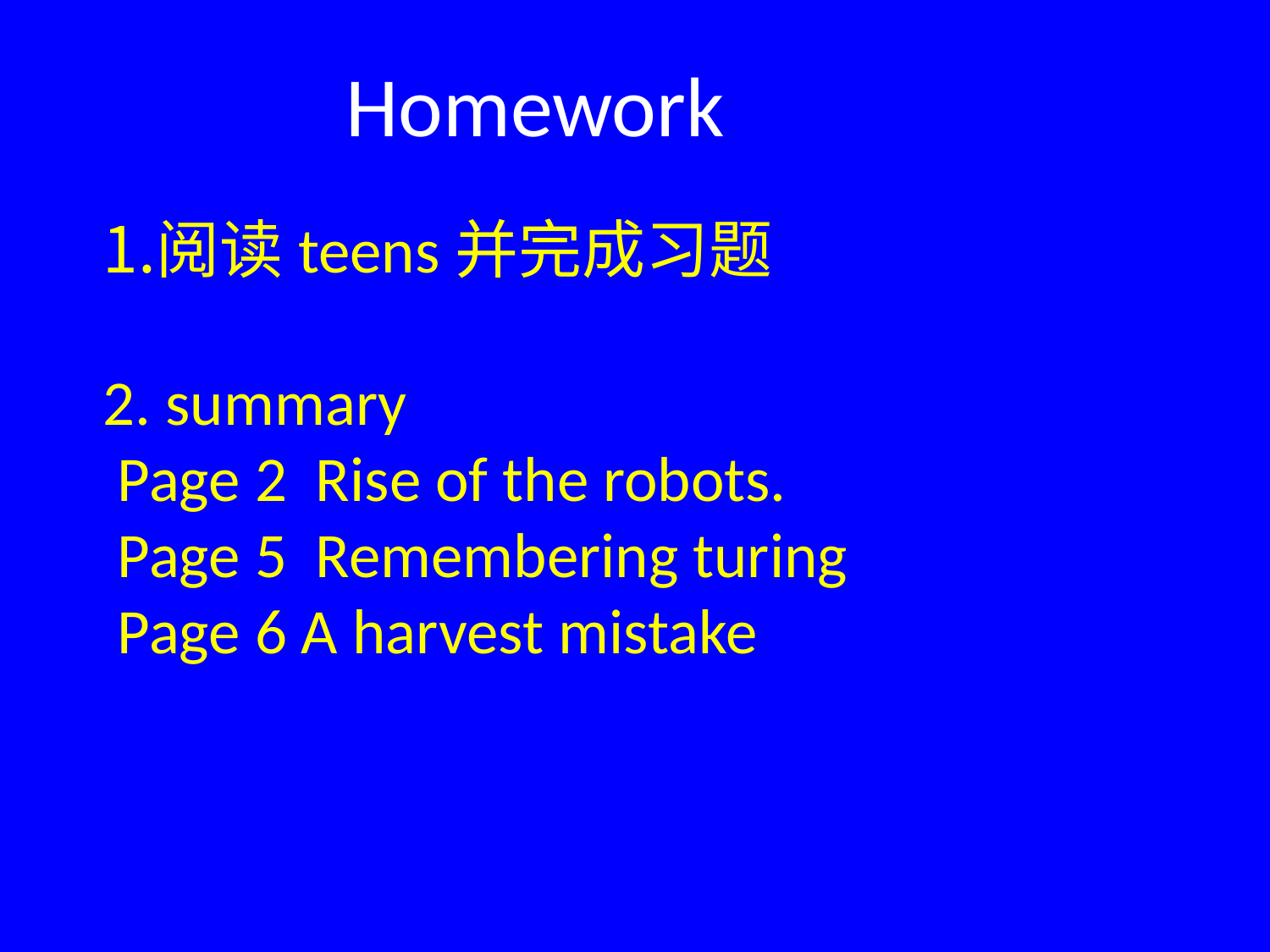

Homework
阅读teens并完成习题

 summary
 Page 2  Rise of the robots.
 Page 5  Remembering turing
 Page 6 A harvest mistake